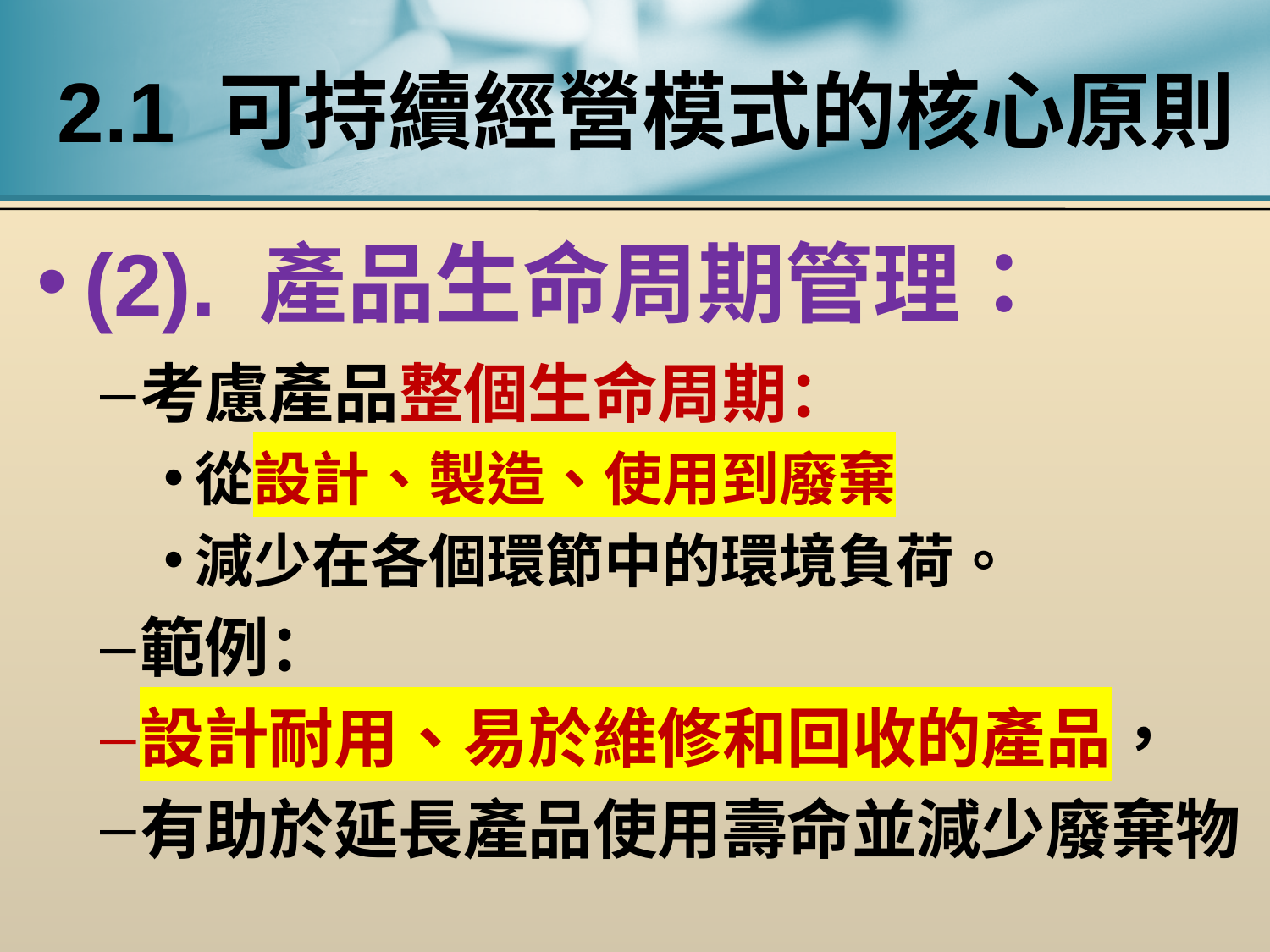

# 2.1 可持續經營模式的核心原則
(2). 產品生命周期管理：
考慮產品整個生命周期：
從設計、製造、使用到廢棄
減少在各個環節中的環境負荷。
範例：
設計耐用、易於維修和回收的產品，
有助於延長產品使用壽命並減少廢棄物